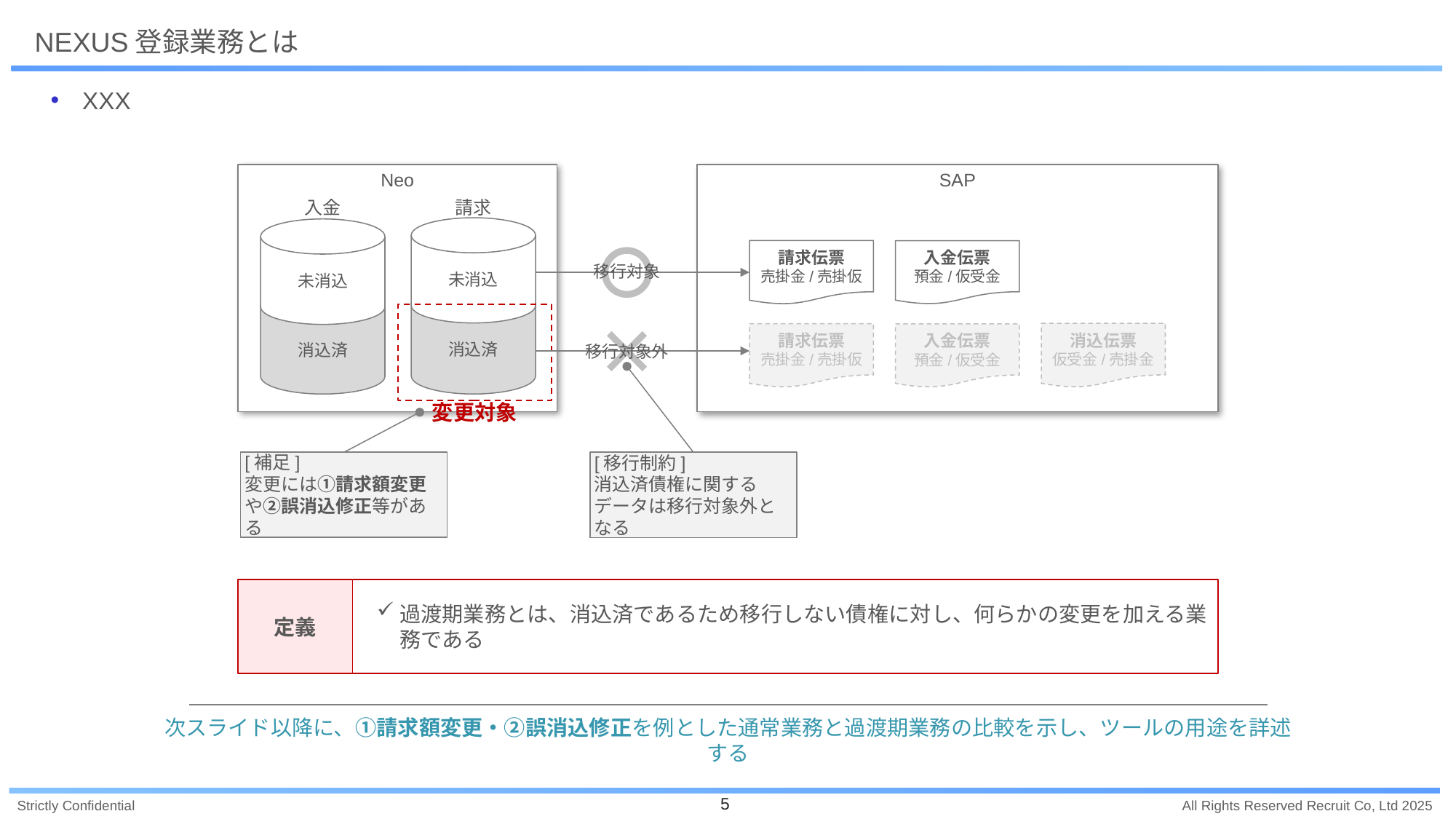

# NEXUS登録業務とは
XXX
Neo
SAP
入金
請求
未消込
消込済
未消込
請求伝票
売掛金/売掛仮
入金伝票
預金/仮受金

移行対象
消込済

消込伝票
仮受金/売掛金
請求伝票
売掛金/売掛仮
入金伝票
預金/仮受金
移行対象外
変更対象
[補足]
変更には①請求額変更や②誤消込修正等がある
[移行制約]
消込済債権に関するデータは移行対象外となる
定義
過渡期業務とは、消込済であるため移行しない債権に対し、何らかの変更を加える業務である
次スライド以降に、①請求額変更・②誤消込修正を例とした通常業務と過渡期業務の比較を示し、ツールの用途を詳述する
5